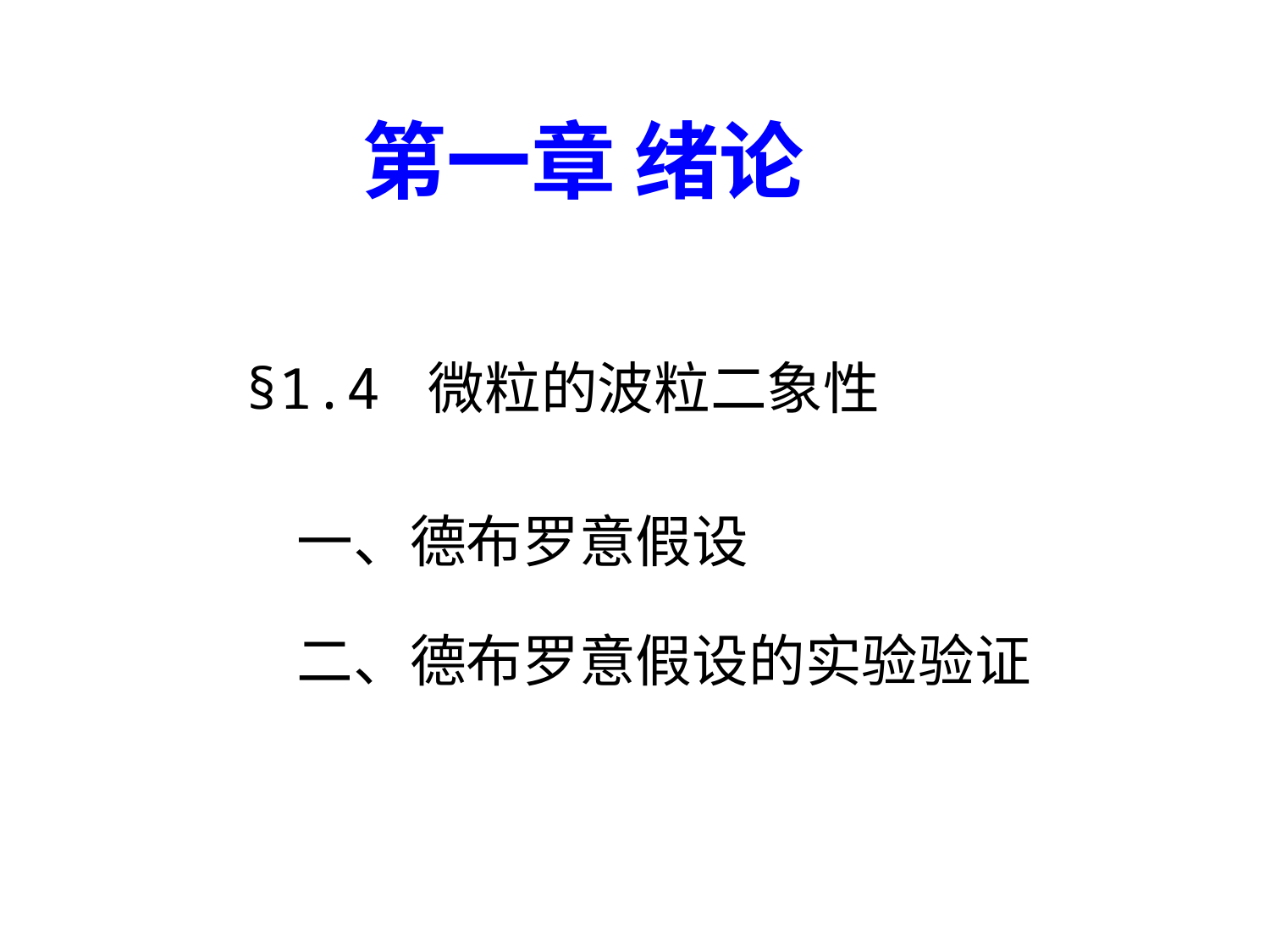

第一章 绪论
§1.4 微粒的波粒二象性
   一、德布罗意假设
   二、德布罗意假设的实验验证